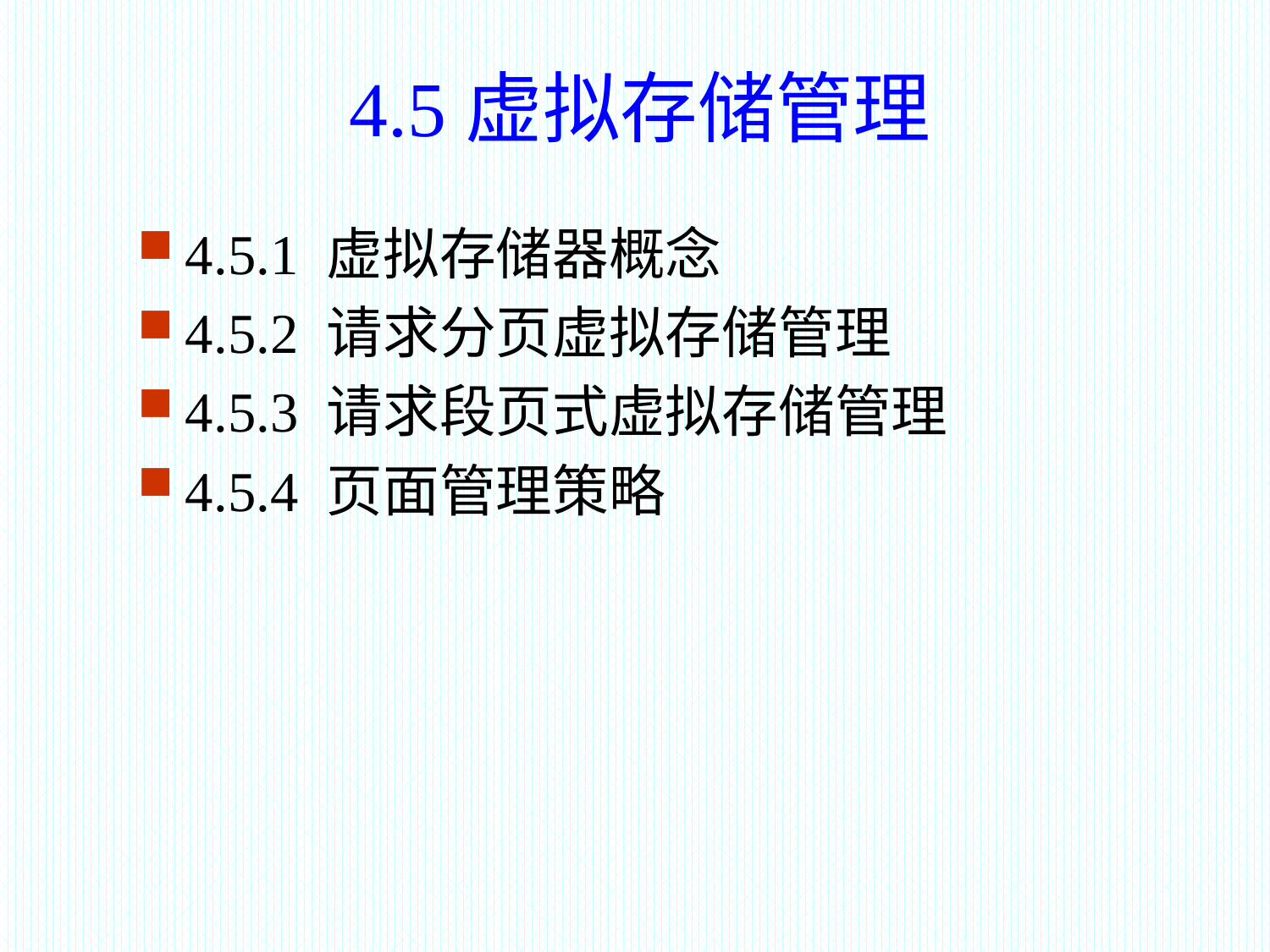

4.5虚拟存储管理
4.5.1 虚拟存储器概念
4.5.2 请求分页虚拟存储管理
4.5.3 请求段页式虚拟存储管理
4.5.4 页面管理策略